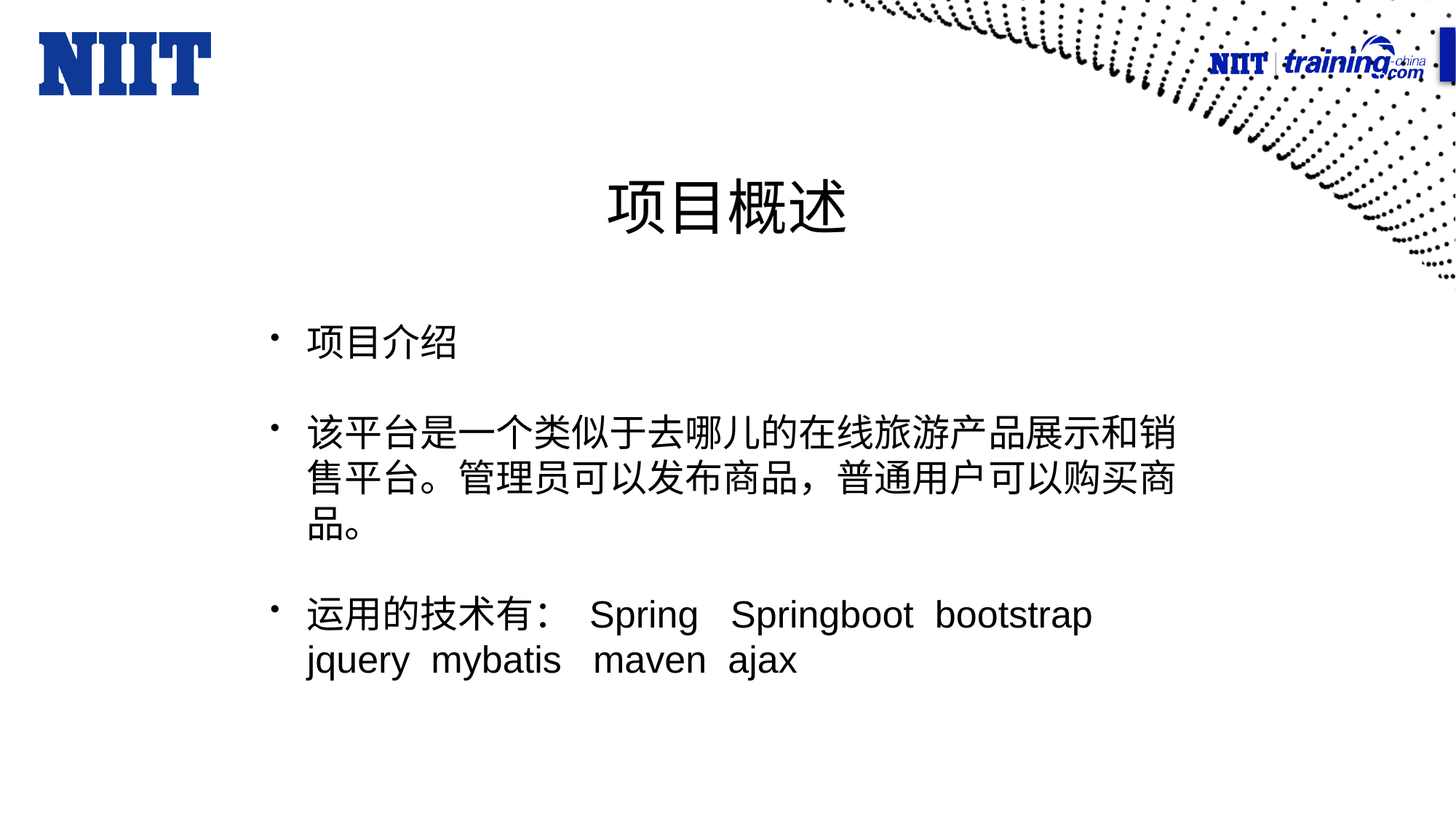

# 项目概述
项目介绍
该平台是一个类似于去哪儿的在线旅游产品展示和销售平台。管理员可以发布商品，普通用户可以购买商品。
运用的技术有： Spring   Springboot  bootstrap  jquery  mybatis   maven  ajax